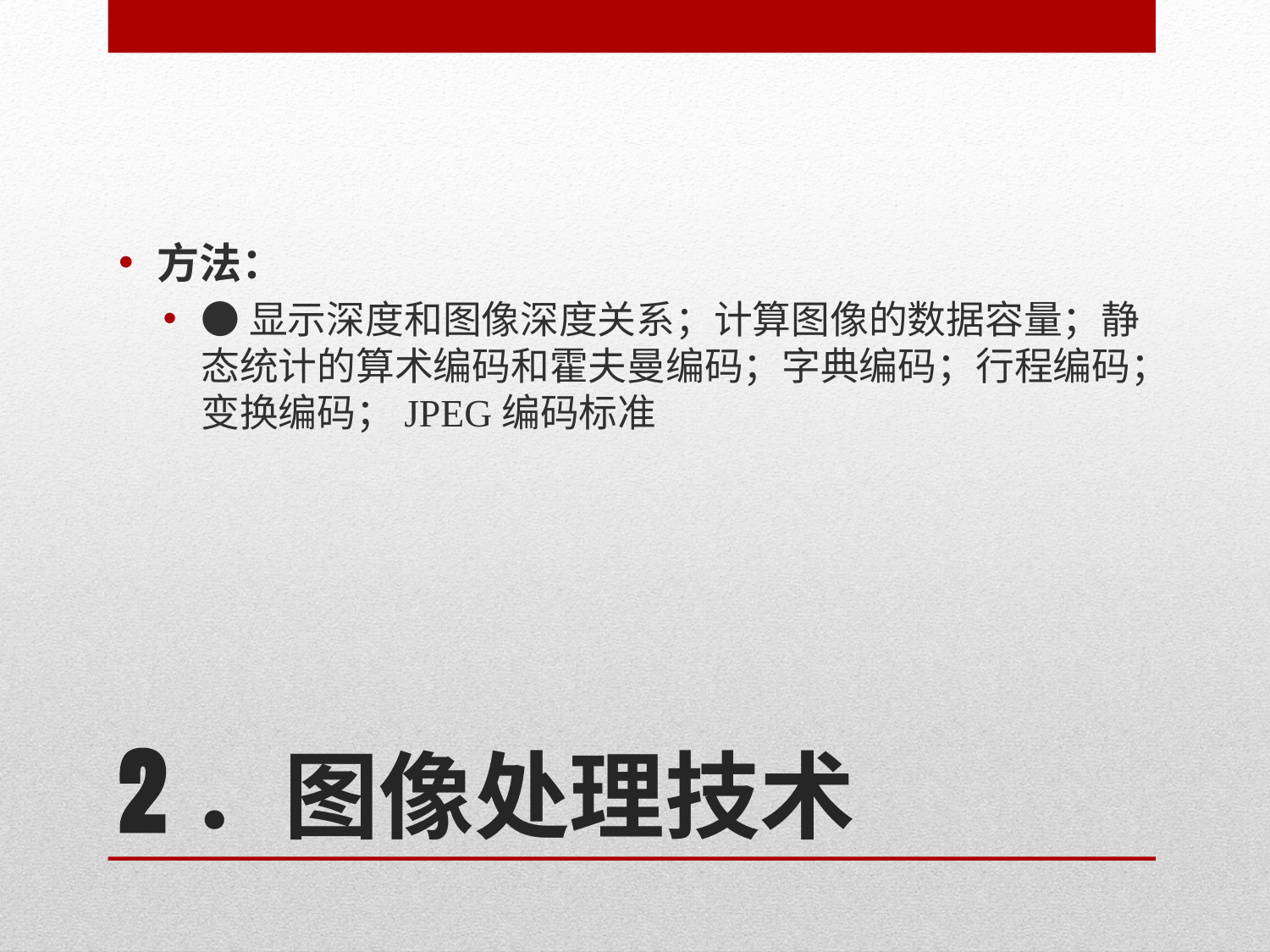

方法：
●显示深度和图像深度关系；计算图像的数据容量；静态统计的算术编码和霍夫曼编码；字典编码；行程编码；变换编码；JPEG编码标准

# 2．图像处理技术